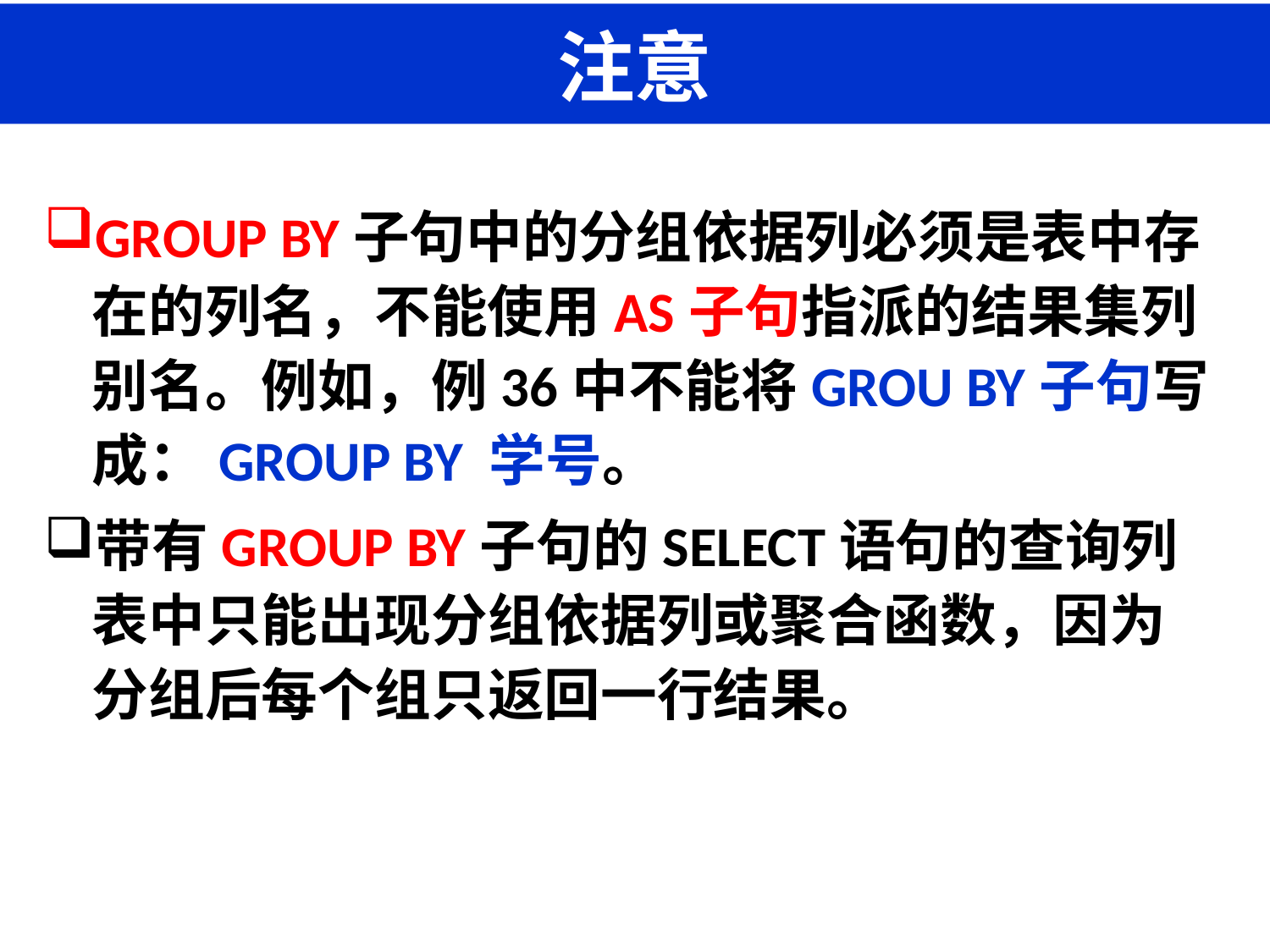

# 注意
GROUP BY子句中的分组依据列必须是表中存在的列名，不能使用AS子句指派的结果集列别名。例如，例36中不能将GROU BY子句写成：GROUP BY 学号。
带有GROUP BY子句的SELECT语句的查询列表中只能出现分组依据列或聚合函数，因为分组后每个组只返回一行结果。